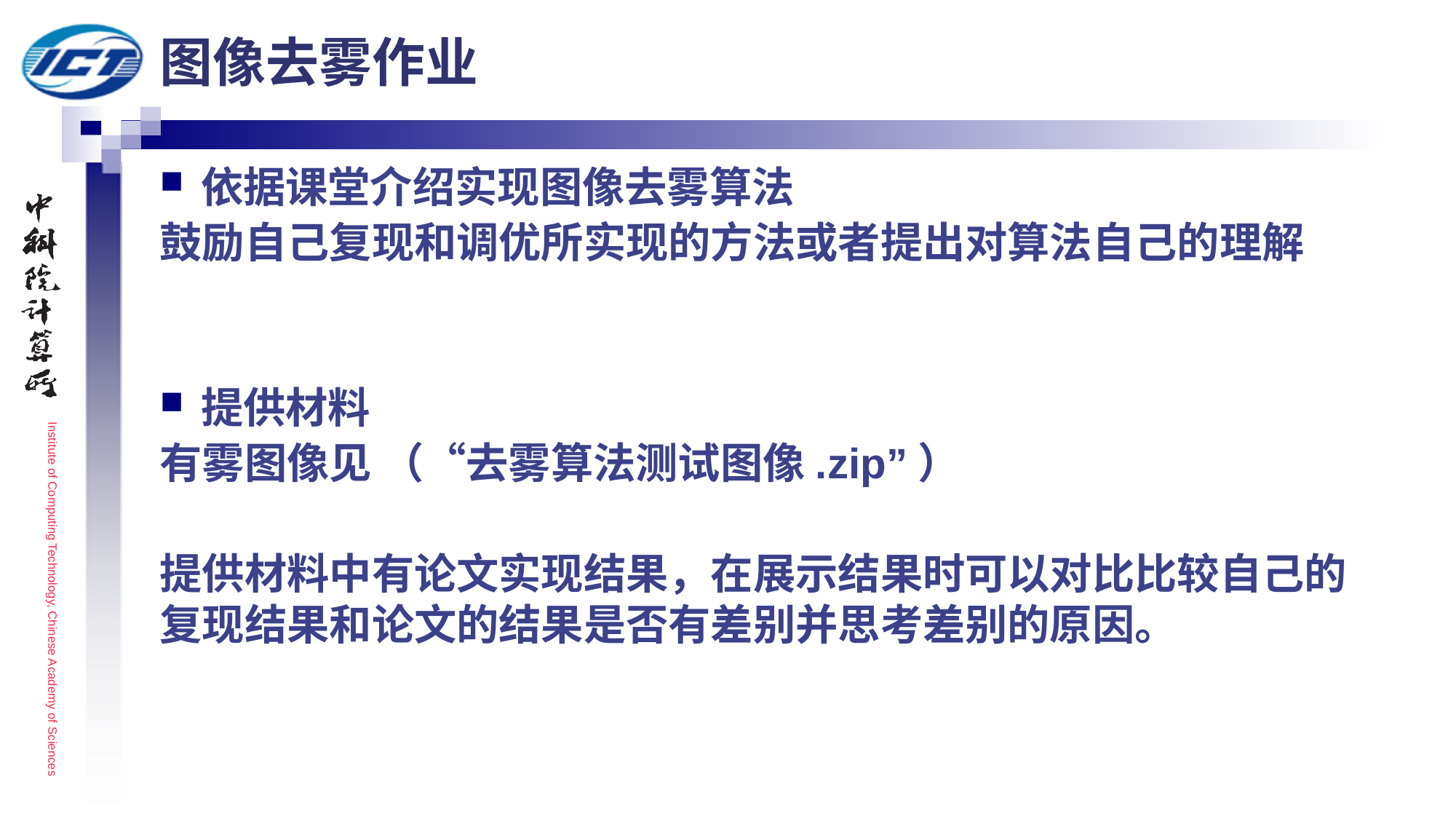

# 图像去雾作业
依据课堂介绍实现图像去雾算法
鼓励自己复现和调优所实现的方法或者提出对算法自己的理解

提供材料
有雾图像见 （“去雾算法测试图像.zip”）

提供材料中有论文实现结果，在展示结果时可以对比比较自己的复现结果和论文的结果是否有差别并思考差别的原因。